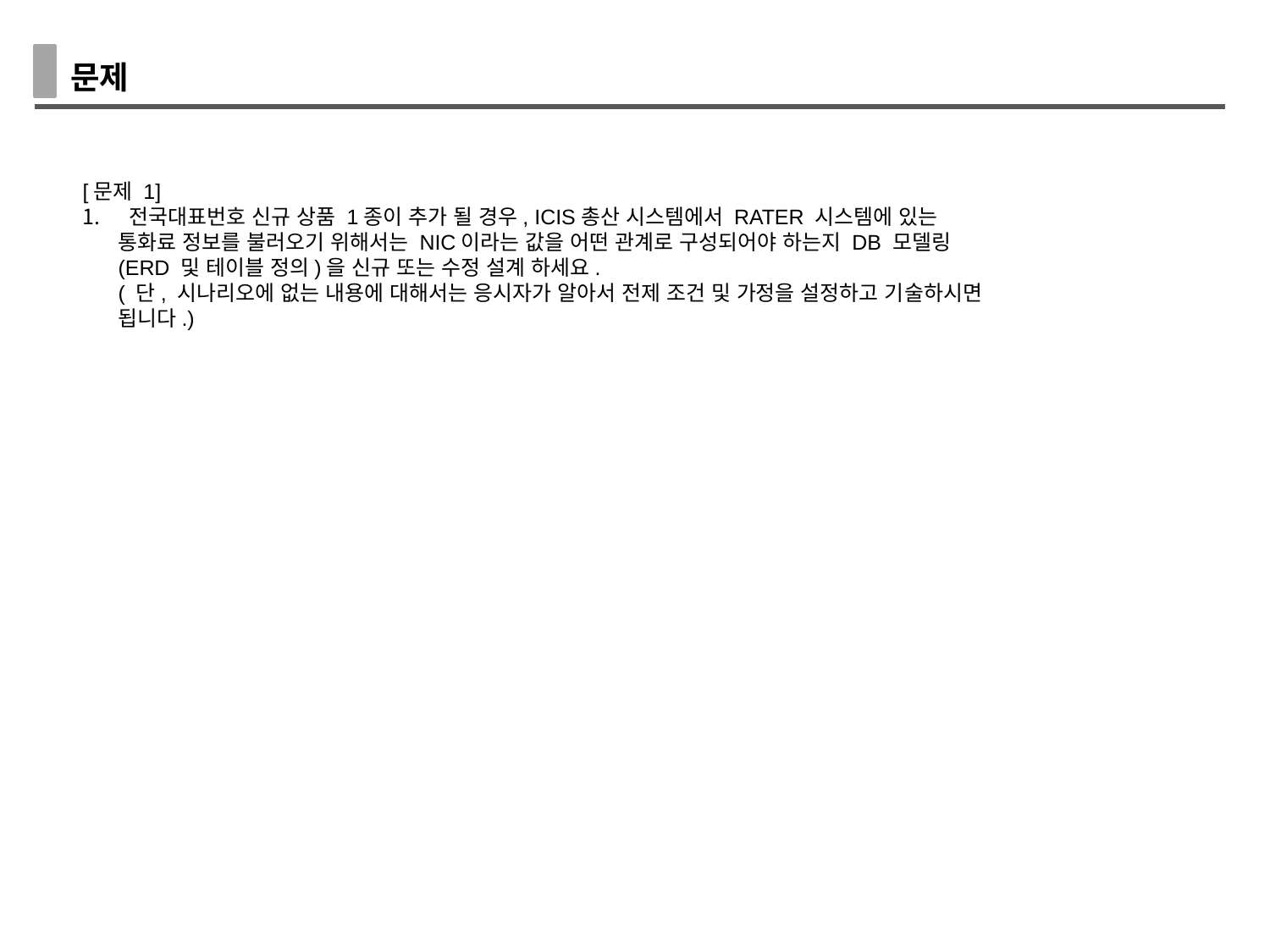

문제
[문제 1]
 전국대표번호 신규 상품 1종이 추가 될 경우, ICIS총산 시스템에서 RATER 시스템에 있는 통화료 정보를 불러오기 위해서는 NIC이라는 값을 어떤 관계로 구성되어야 하는지 DB 모델링(ERD 및 테이블 정의)을 신규 또는 수정 설계 하세요.
( 단, 시나리오에 없는 내용에 대해서는 응시자가 알아서 전제 조건 및 가정을 설정하고 기술하시면 됩니다.)